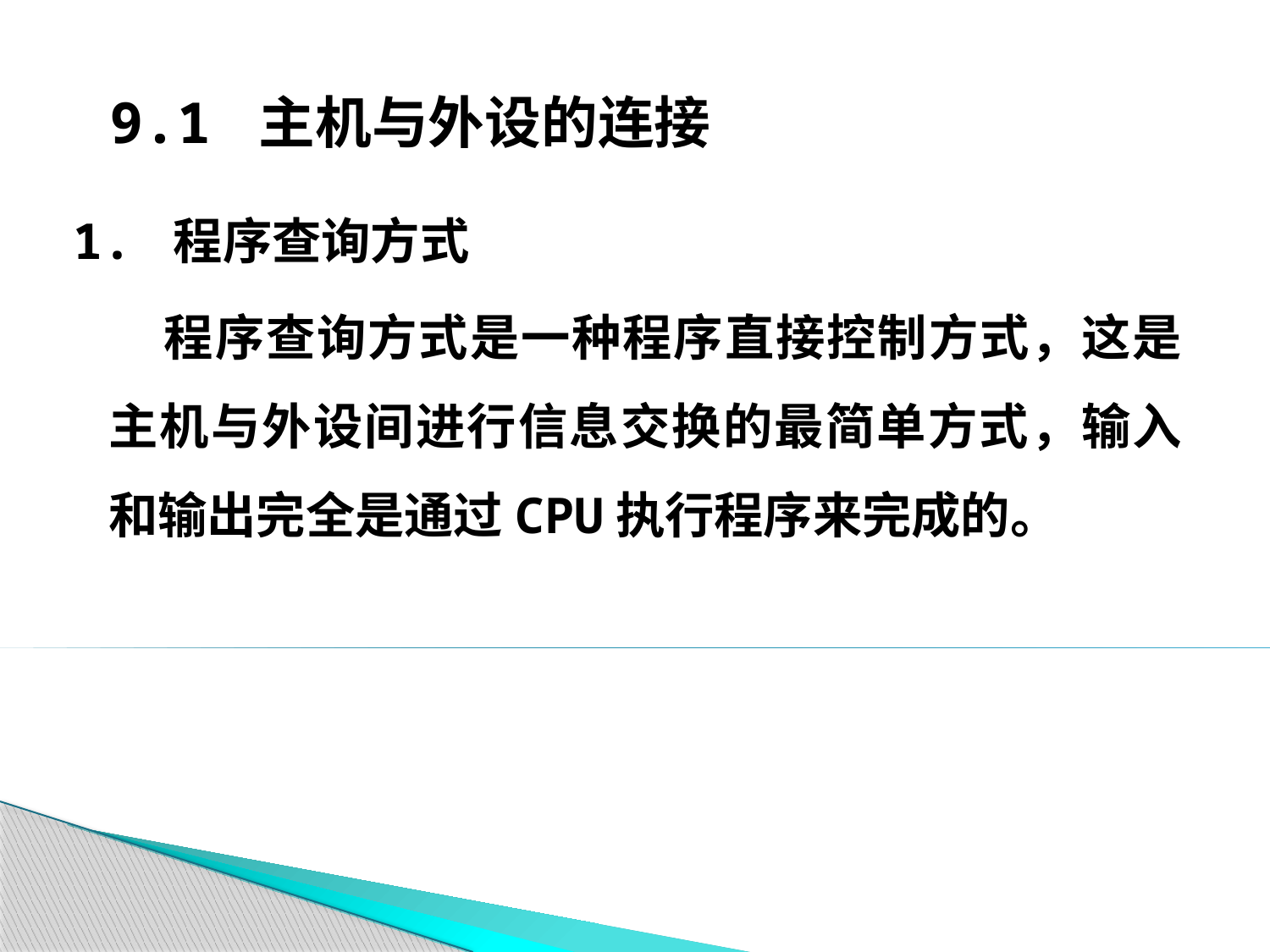

# 9.1 主机与外设的连接
1. 程序查询方式
      程序查询方式是一种程序直接控制方式，这是主机与外设间进行信息交换的最简单方式，输入和输出完全是通过CPU执行程序来完成的。